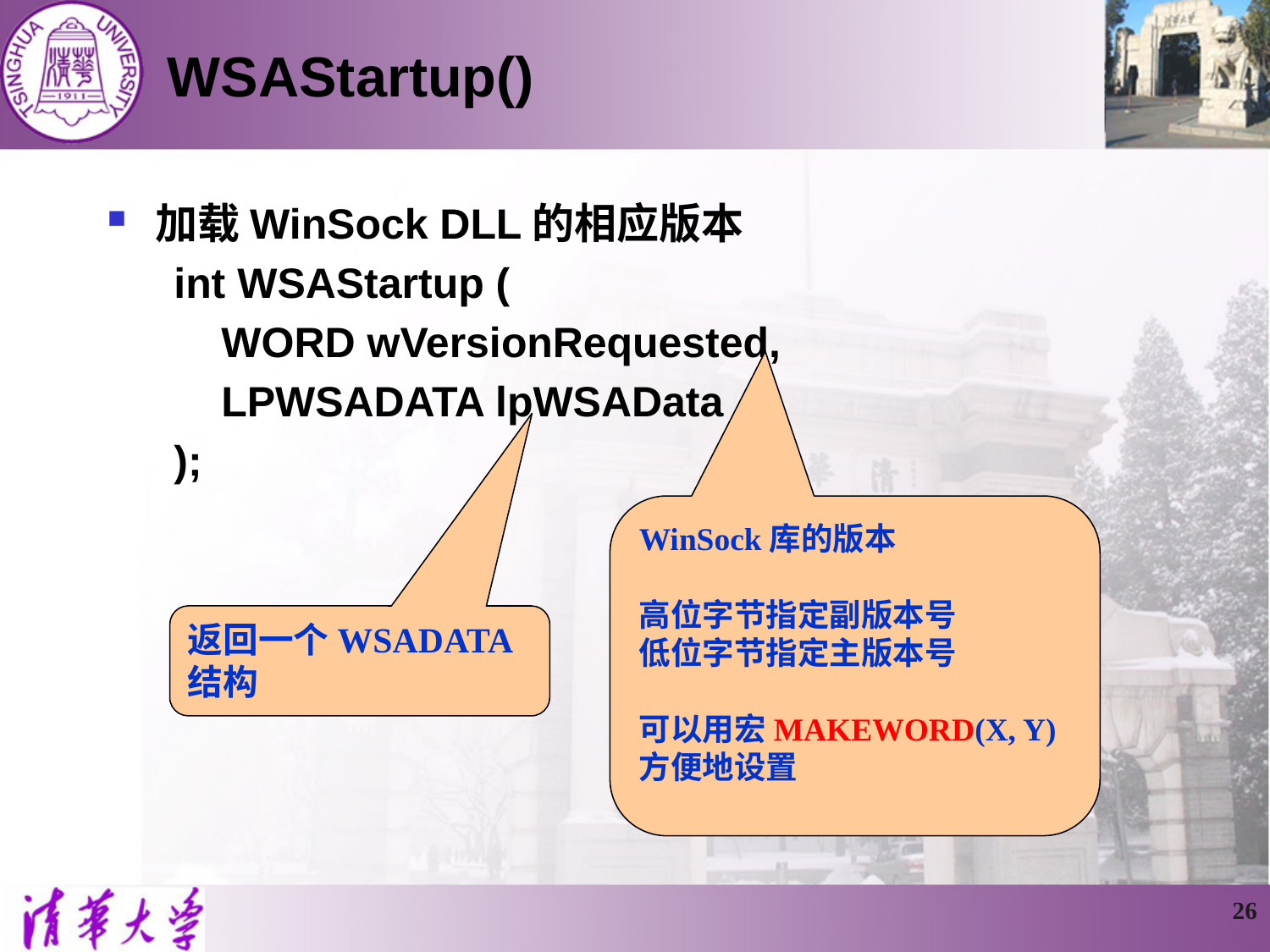

# WSAStartup()
加载WinSock DLL的相应版本
int WSAStartup (
    WORD wVersionRequested,
    LPWSADATA lpWSAData
);

WinSock库的版本

高位字节指定副版本号
低位字节指定主版本号

可以用宏MAKEWORD(X, Y) 方便地设置
返回一个WSADATA结构
26